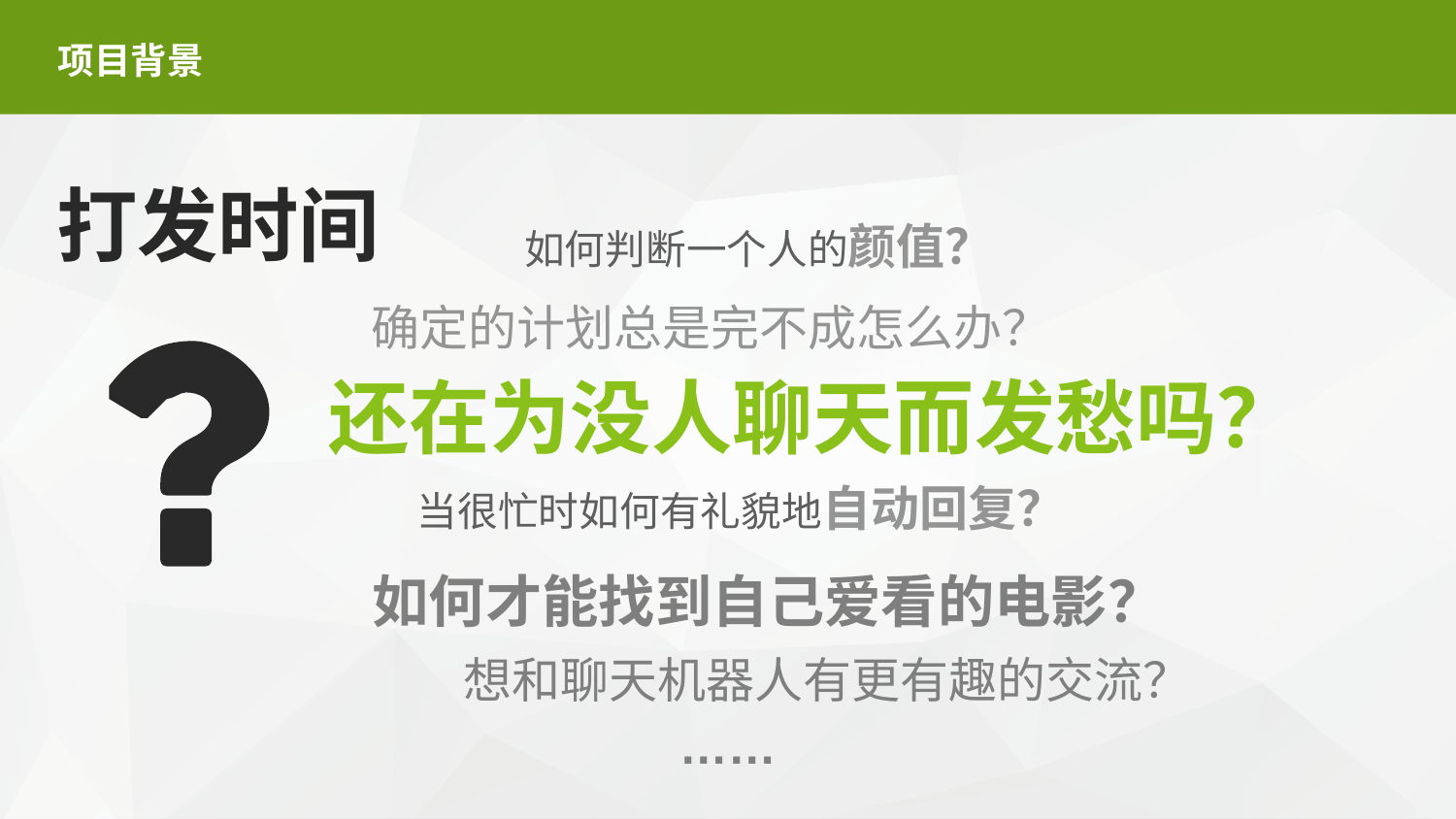

项目背景
打发时间
如何判断一个人的颜值？
确定的计划总是完不成怎么办？

还在为没人聊天而发愁吗？
当很忙时如何有礼貌地自动回复？
如何才能找到自己爱看的电影？
想和聊天机器人有更有趣的交流？
……